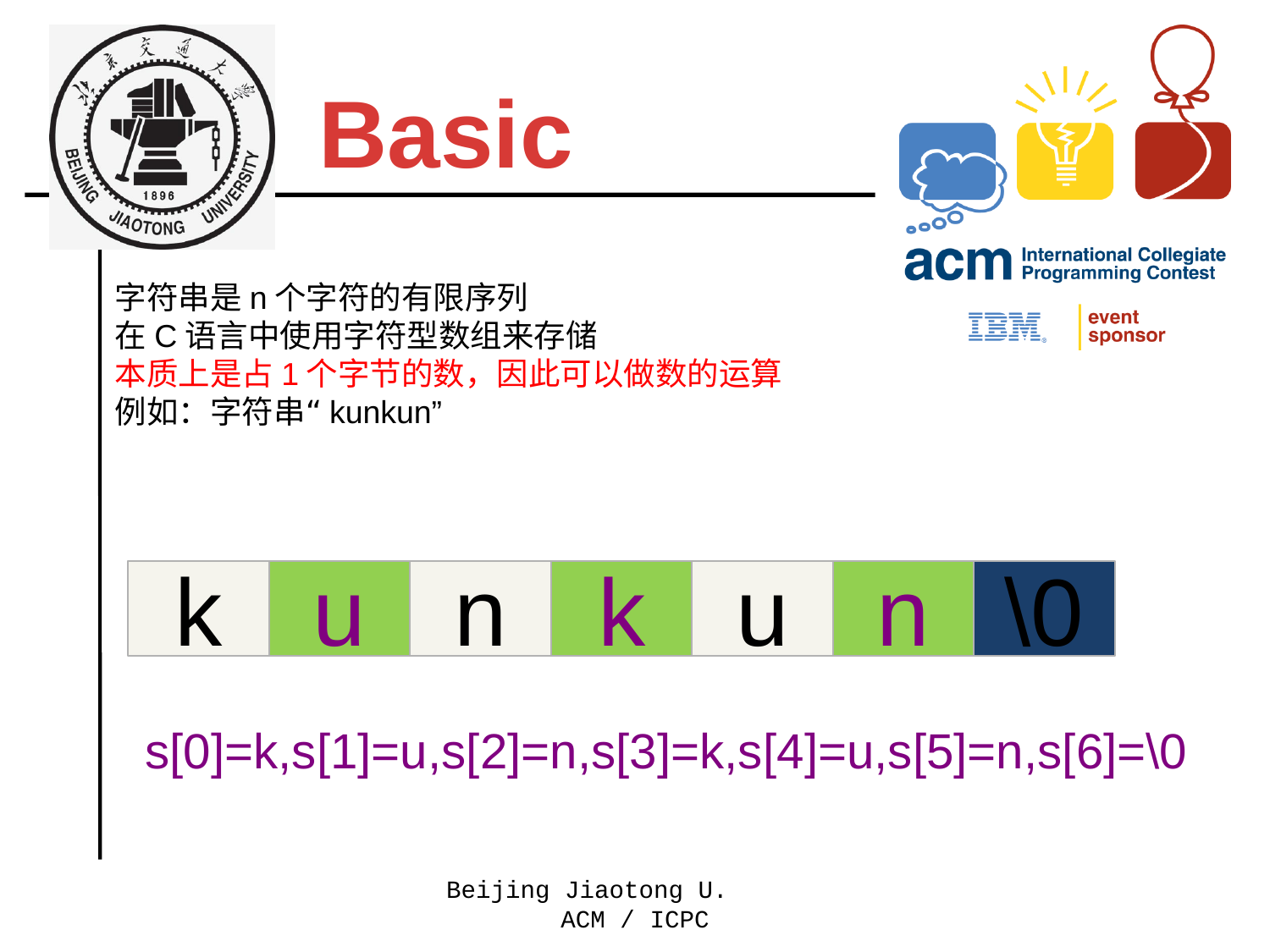

Basic
字符串是n个字符的有限序列
在C语言中使用字符型数组来存储
本质上是占1个字节的数，因此可以做数的运算
例如：字符串“kunkun”
k
u
n
k
u
n
\0
s[0]=k,s[1]=u,s[2]=n,s[3]=k,s[4]=u,s[5]=n,s[6]=\0